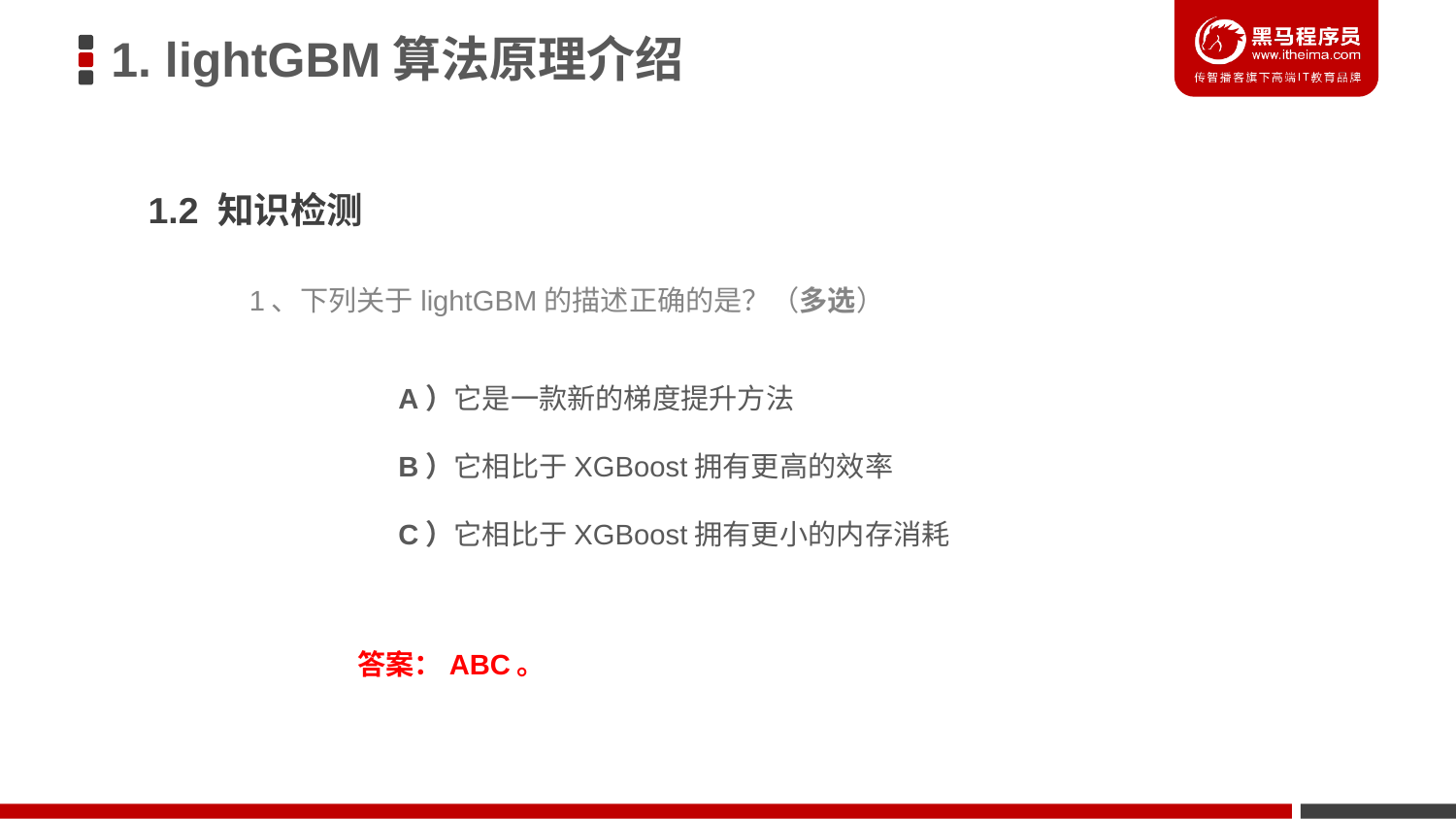

1. lightGBM算法原理介绍
1.2 知识检测
1、下列关于lightGBM的描述正确的是？（多选）
A）它是一款新的梯度提升方法

B）它相比于XGBoost拥有更高的效率

C）它相比于XGBoost拥有更小的内存消耗
答案：ABC。